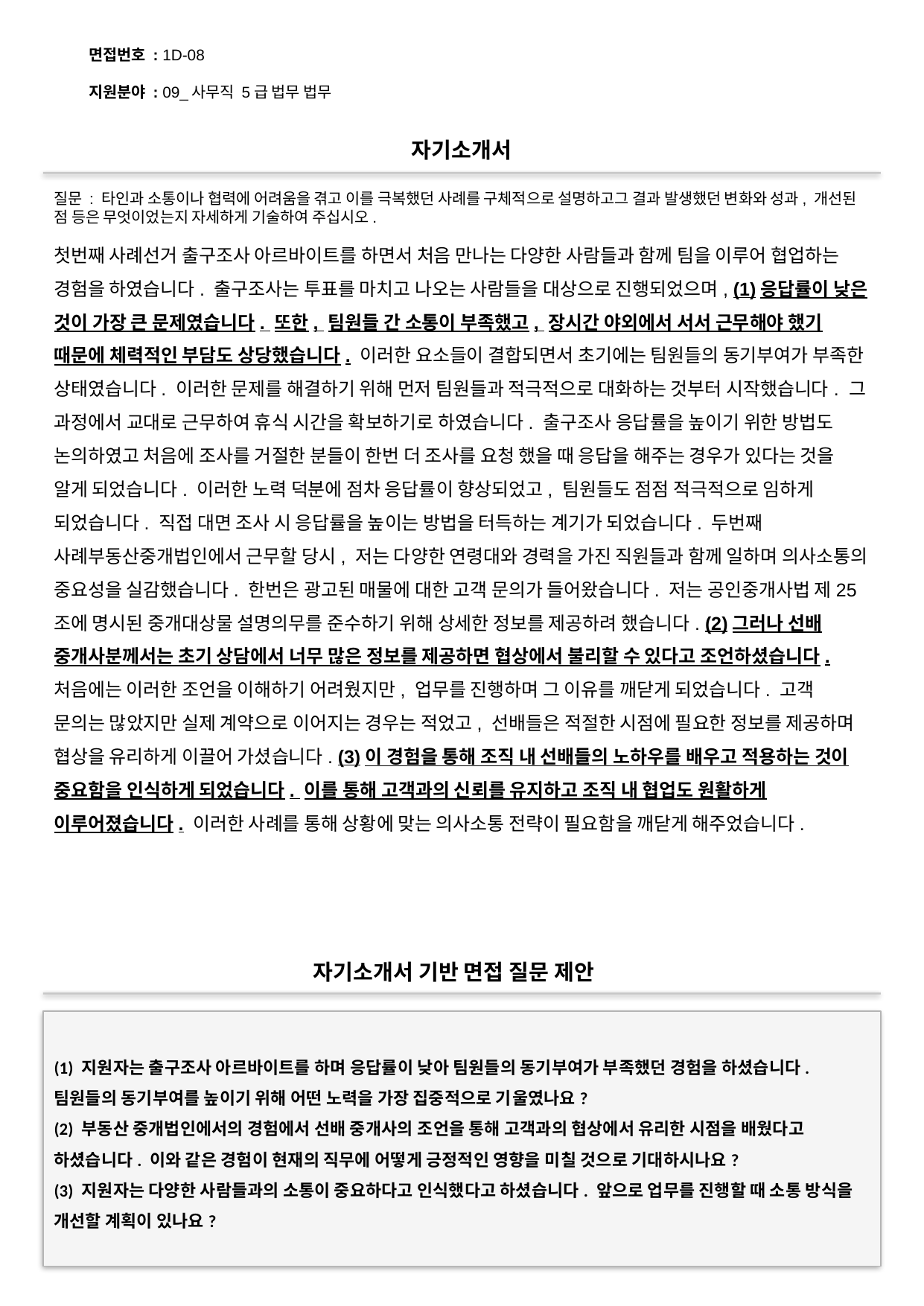

면접번호 : 1D-08

지원분야 : 09_사무직 5급 법무 법무
#

자기소개서

질문 : 타인과 소통이나 협력에 어려움을 겪고 이를 극복했던 사례를 구체적으로 설명하고그 결과 발생했던 변화와 성과, 개선된 점 등은 무엇이었는지 자세하게 기술하여 주십시오.

첫번째 사례선거 출구조사 아르바이트를 하면서 처음 만나는 다양한 사람들과 함께 팀을 이루어 협업하는 경험을 하였습니다. 출구조사는 투표를 마치고 나오는 사람들을 대상으로 진행되었으며, (1)응답률이 낮은 것이 가장 큰 문제였습니다. 또한, 팀원들 간 소통이 부족했고, 장시간 야외에서 서서 근무해야 했기 때문에 체력적인 부담도 상당했습니다. 이러한 요소들이 결합되면서 초기에는 팀원들의 동기부여가 부족한 상태였습니다. 이러한 문제를 해결하기 위해 먼저 팀원들과 적극적으로 대화하는 것부터 시작했습니다. 그 과정에서 교대로 근무하여 휴식 시간을 확보하기로 하였습니다. 출구조사 응답률을 높이기 위한 방법도 논의하였고 처음에 조사를 거절한 분들이 한번 더 조사를 요청 했을 때 응답을 해주는 경우가 있다는 것을 알게 되었습니다. 이러한 노력 덕분에 점차 응답률이 향상되었고, 팀원들도 점점 적극적으로 임하게 되었습니다. 직접 대면 조사 시 응답률을 높이는 방법을 터득하는 계기가 되었습니다. 두번째 사례부동산중개법인에서 근무할 당시, 저는 다양한 연령대와 경력을 가진 직원들과 함께 일하며 의사소통의 중요성을 실감했습니다. 한번은 광고된 매물에 대한 고객 문의가 들어왔습니다. 저는 공인중개사법 제25조에 명시된 중개대상물 설명의무를 준수하기 위해 상세한 정보를 제공하려 했습니다. (2)그러나 선배 중개사분께서는 초기 상담에서 너무 많은 정보를 제공하면 협상에서 불리할 수 있다고 조언하셨습니다. 처음에는 이러한 조언을 이해하기 어려웠지만, 업무를 진행하며 그 이유를 깨닫게 되었습니다. 고객 문의는 많았지만 실제 계약으로 이어지는 경우는 적었고, 선배들은 적절한 시점에 필요한 정보를 제공하며 협상을 유리하게 이끌어 가셨습니다. (3)이 경험을 통해 조직 내 선배들의 노하우를 배우고 적용하는 것이 중요함을 인식하게 되었습니다. 이를 통해 고객과의 신뢰를 유지하고 조직 내 협업도 원활하게 이루어졌습니다. 이러한 사례를 통해 상황에 맞는 의사소통 전략이 필요함을 깨닫게 해주었습니다.

자기소개서 기반 면접 질문 제안

(1) 지원자는 출구조사 아르바이트를 하며 응답률이 낮아 팀원들의 동기부여가 부족했던 경험을 하셨습니다. 팀원들의 동기부여를 높이기 위해 어떤 노력을 가장 집중적으로 기울였나요?
(2) 부동산 중개법인에서의 경험에서 선배 중개사의 조언을 통해 고객과의 협상에서 유리한 시점을 배웠다고 하셨습니다. 이와 같은 경험이 현재의 직무에 어떻게 긍정적인 영향을 미칠 것으로 기대하시나요?
(3) 지원자는 다양한 사람들과의 소통이 중요하다고 인식했다고 하셨습니다. 앞으로 업무를 진행할 때 소통 방식을 개선할 계획이 있나요?